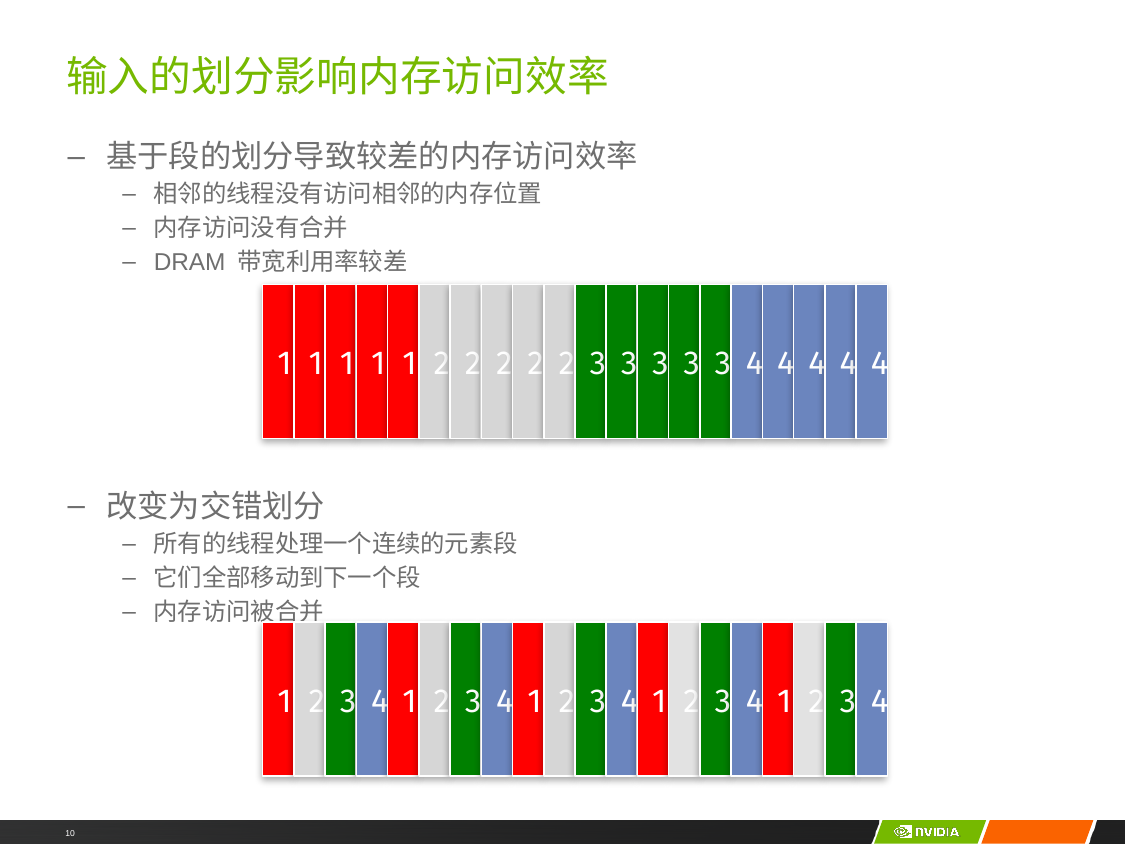

# 输入的划分影响内存访问效率
基于段的划分导致较差的内存访问效率
相邻的线程没有访问相邻的内存位置
内存访问没有合并
DRAM 带宽利用率较差

改变为交错划分
所有的线程处理一个连续的元素段
它们全部移动到下一个段
内存访问被合并

1
1
1
1
1
2
2
2
2
2
3
3
3
3
3
4
4
4
4
4
1
2
3
4
1
2
3
4
1
2
3
4
1
2
3
4
1
2
3
4